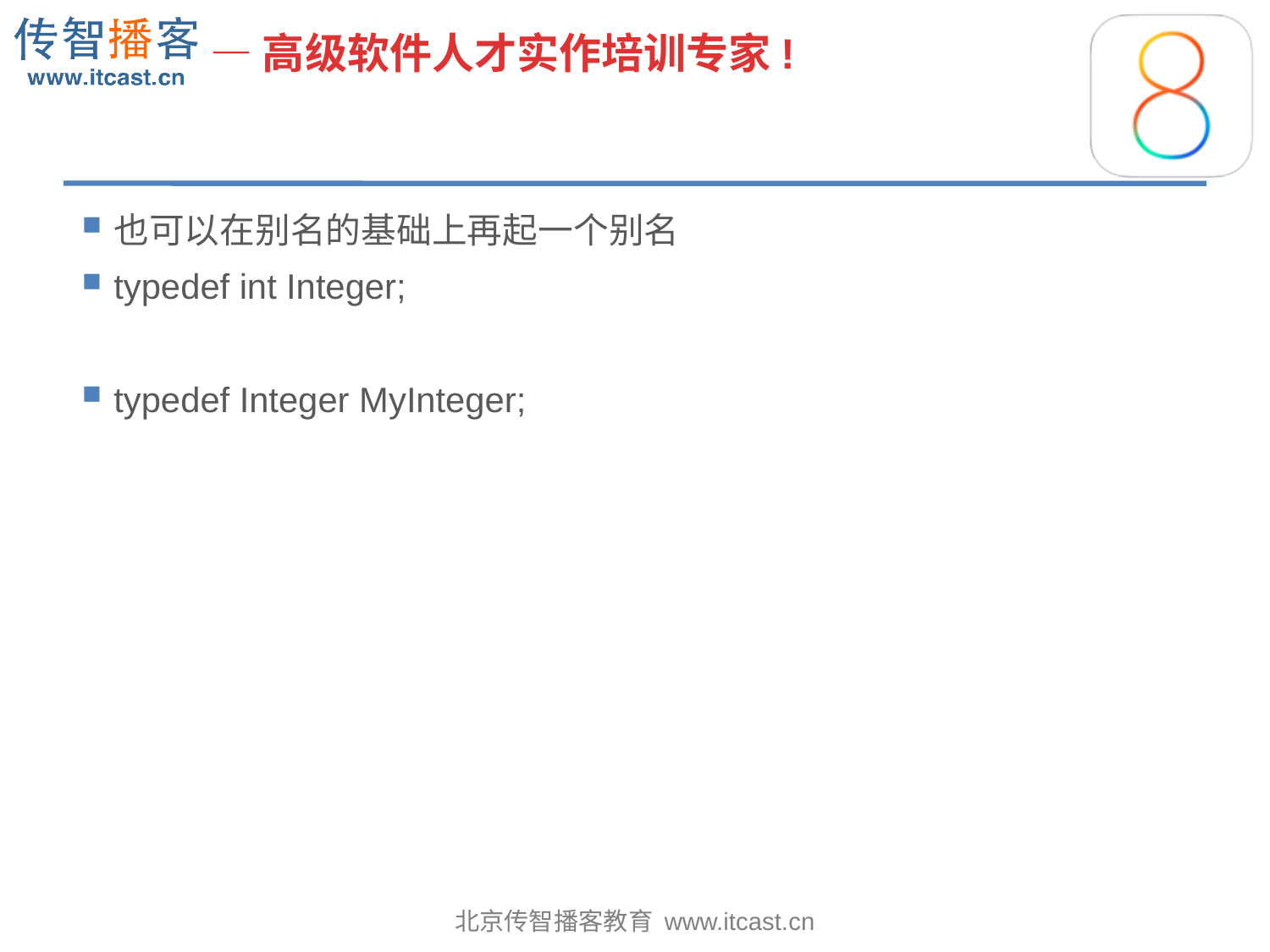

#
也可以在别名的基础上再起一个别名
typedef int Integer;

typedef Integer MyInteger;